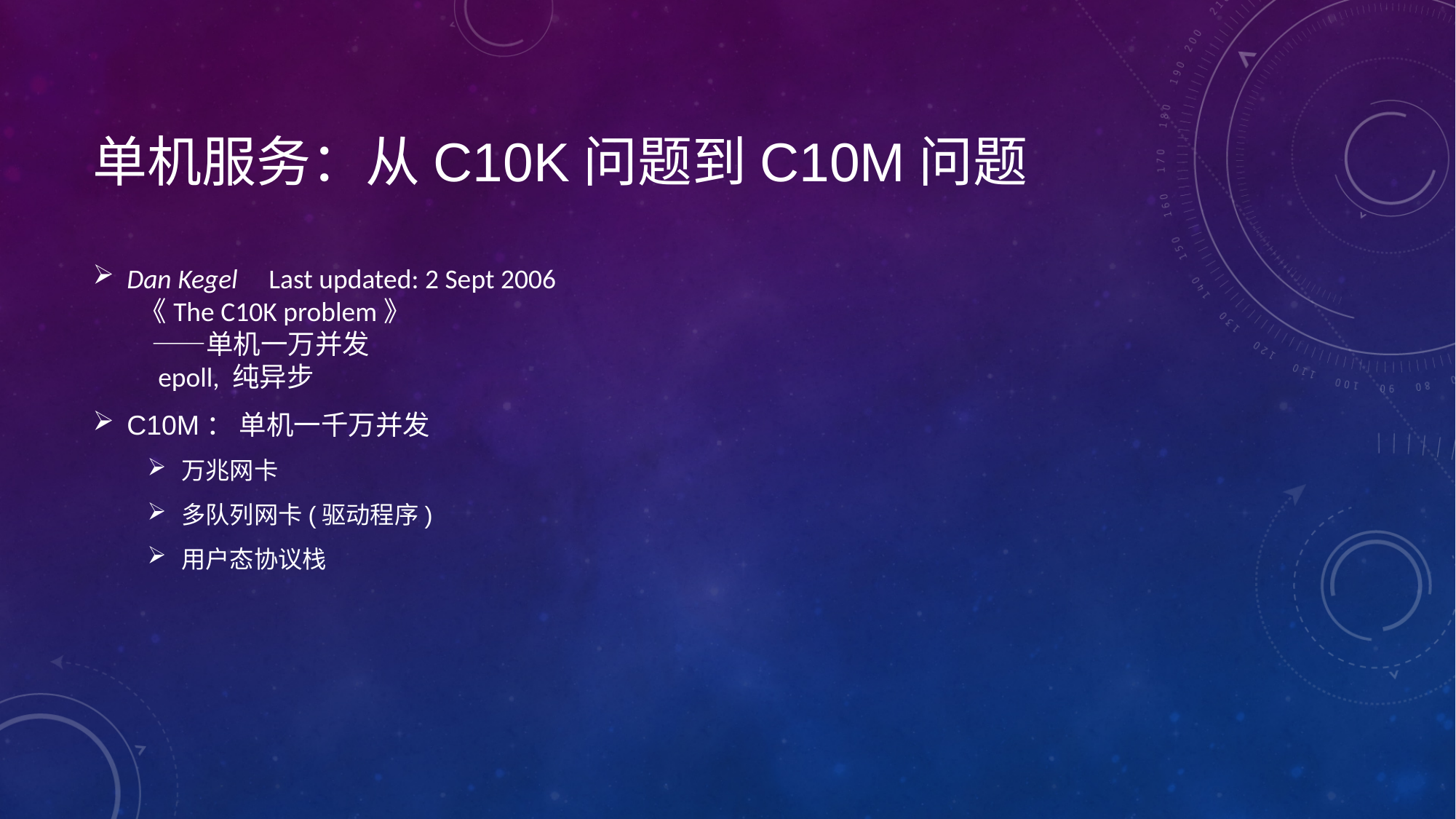

# 单机服务：从C10K问题到C10M问题
Dan Kegel     Last updated: 2 Sept 2006
 《The C10K problem》
    ——单机一万并发
    epoll, 纯异步
C10M： 单机一千万并发
万兆网卡
多队列网卡(驱动程序)
用户态协议栈